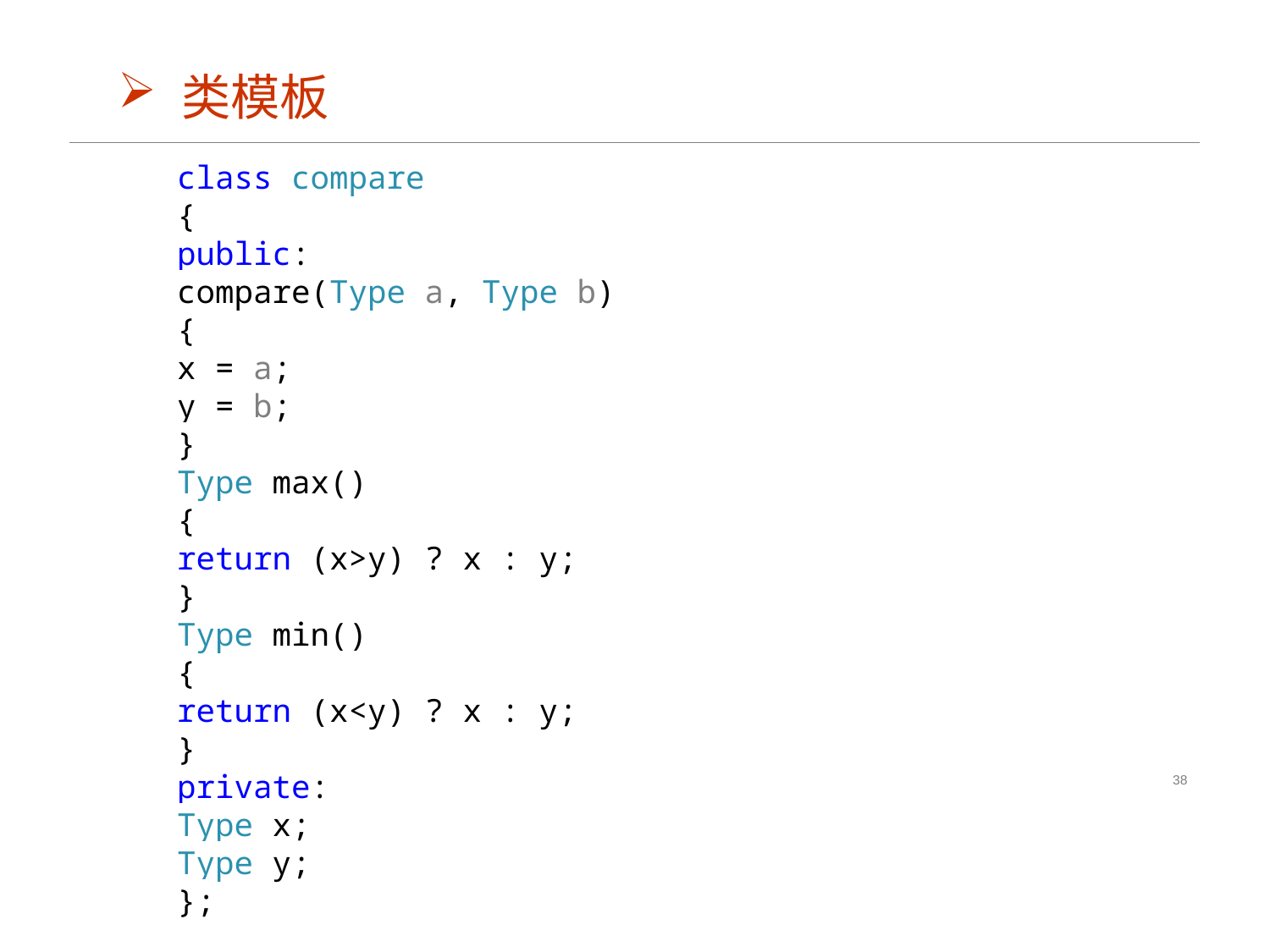

类模板
class compare
{
public:
compare(Type a, Type b)
{
x = a;
y = b;
}
Type max()
{
return (x>y) ? x : y;
}
Type min()
{
return (x<y) ? x : y;
}
private:
Type x;
Type y;
};

38